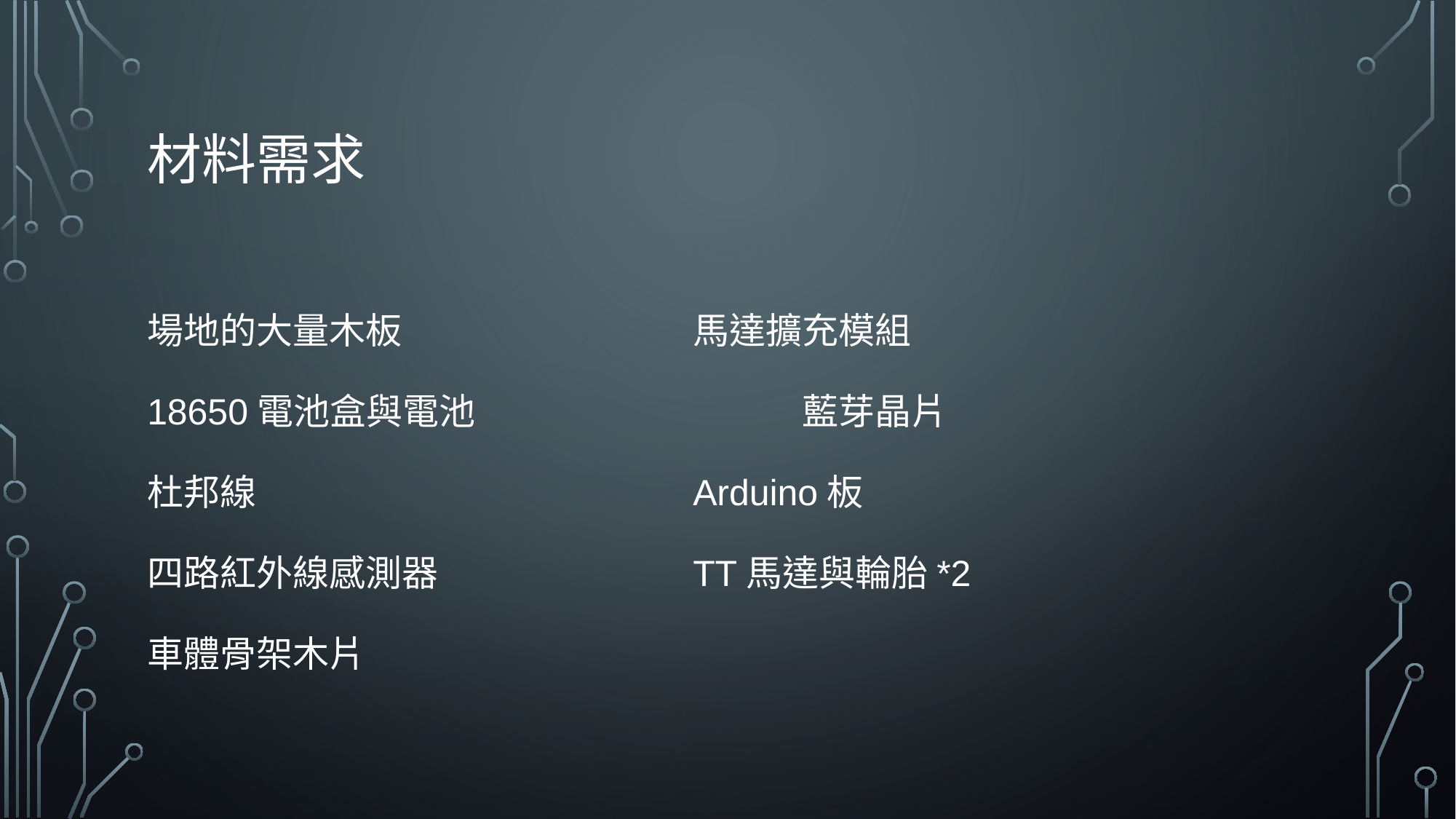

# 材料需求
場地的大量木板			馬達擴充模組
18650電池盒與電池			藍芽晶片
杜邦線				Arduino板
四路紅外線感測器			TT馬達與輪胎*2
車體骨架木片